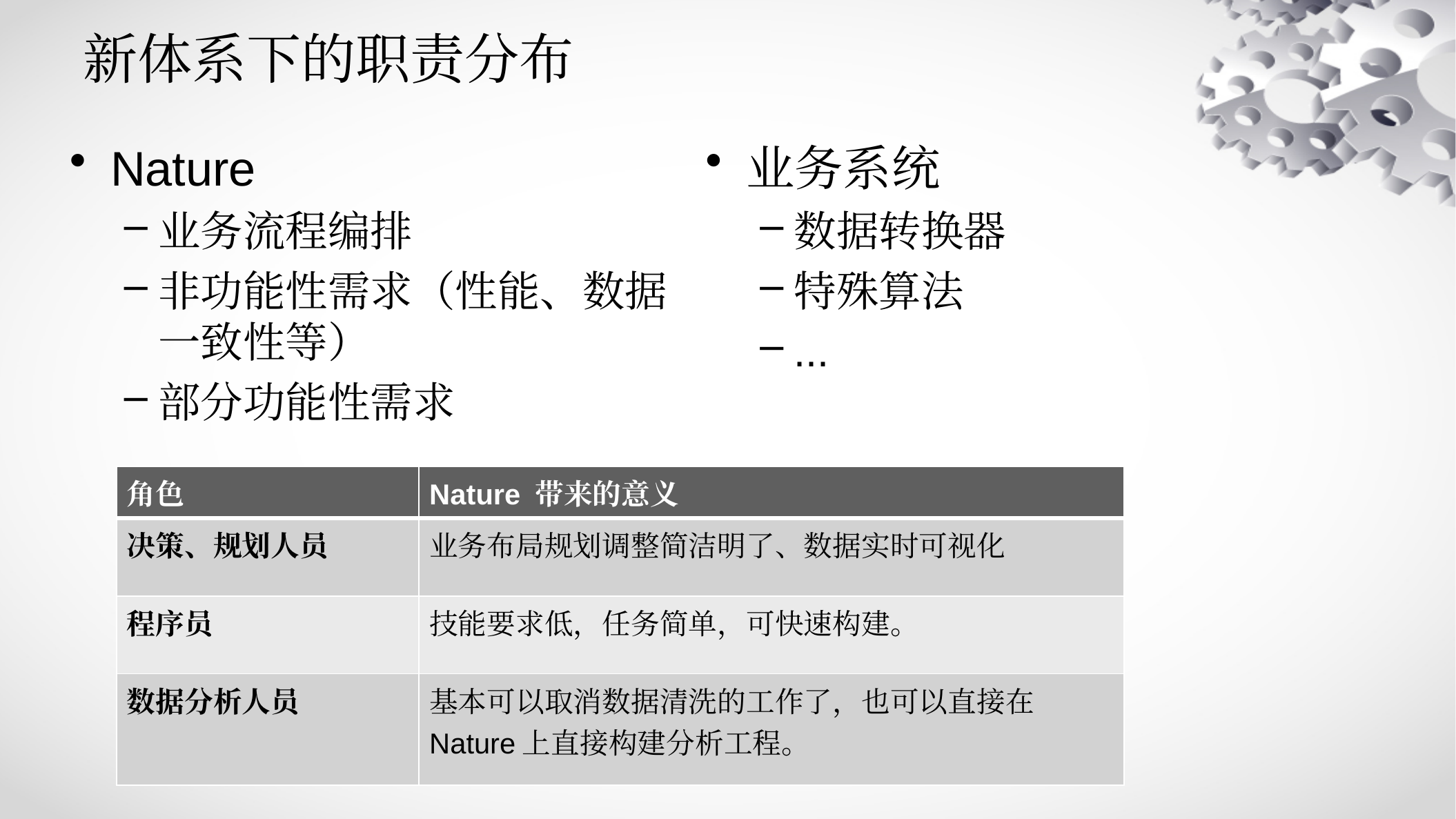

# 新体系下的职责分布
Nature
业务流程编排
非功能性需求（性能、数据一致性等）
部分功能性需求
业务系统
数据转换器
特殊算法
...
| 角色 | Nature 带来的意义 |
| --- | --- |
| 决策、规划人员 | 业务布局规划调整简洁明了、数据实时可视化 |
| 程序员 | 技能要求低，任务简单，可快速构建。 |
| 数据分析人员 | 基本可以取消数据清洗的工作了，也可以直接在Nature上直接构建分析工程。 |